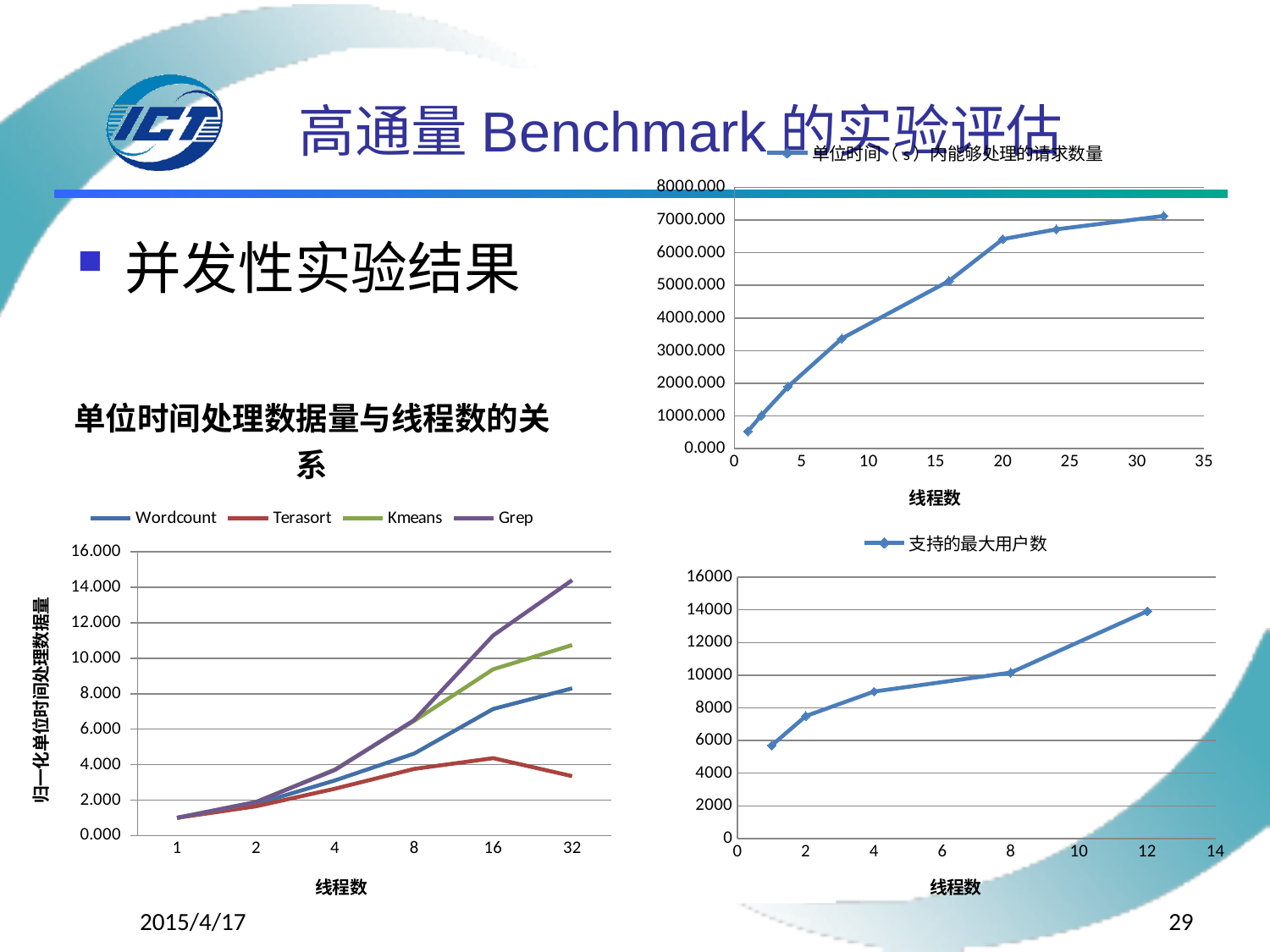

# 高通量Benchmark的实验评估

### Chart

| Category |  |
|---|---|
并发性实验结果

[unsupported chart]

### Chart

| Category |  |  |
|---|---|---|
2015/4/17
29